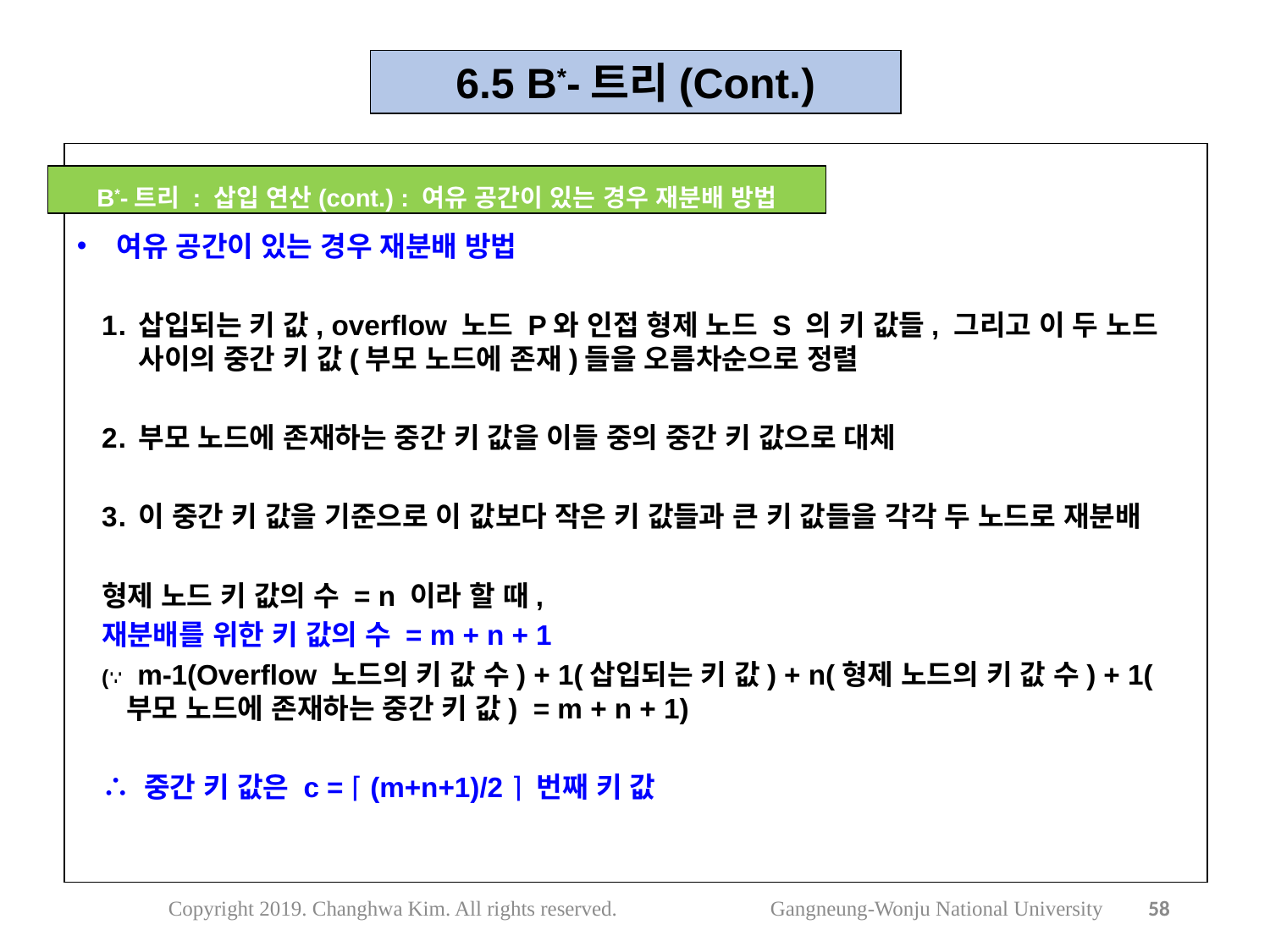

6.5 B*-트리(Cont.)

여유 공간이 있는 경우 재분배 방법

삽입되는 키 값, overflow 노드 P와 인접 형제 노드 S 의 키 값들, 그리고 이 두 노드 사이의 중간 키 값(부모 노드에 존재)들을 오름차순으로 정렬

부모 노드에 존재하는 중간 키 값을 이들 중의 중간 키 값으로 대체

이 중간 키 값을 기준으로 이 값보다 작은 키 값들과 큰 키 값들을 각각 두 노드로 재분배

형제 노드 키 값의 수 = n 이라 할 때,
재분배를 위한 키 값의 수 = m + n + 1
(∵  m-1(Overflow 노드의 키 값 수) + 1(삽입되는 키 값) + n(형제 노드의 키 값 수) + 1(부모 노드에 존재하는 중간 키 값)  = m + n + 1)

∴ 중간 키 값은 c = ⌈ (m+n+1)/2 ⌉ 번째 키 값

B*-트리 : 삽입 연산(cont.) : 여유 공간이 있는 경우 재분배 방법
Copyright 2019. Changhwa Kim. All rights reserved.                             Gangneung-Wonju National University
58
58